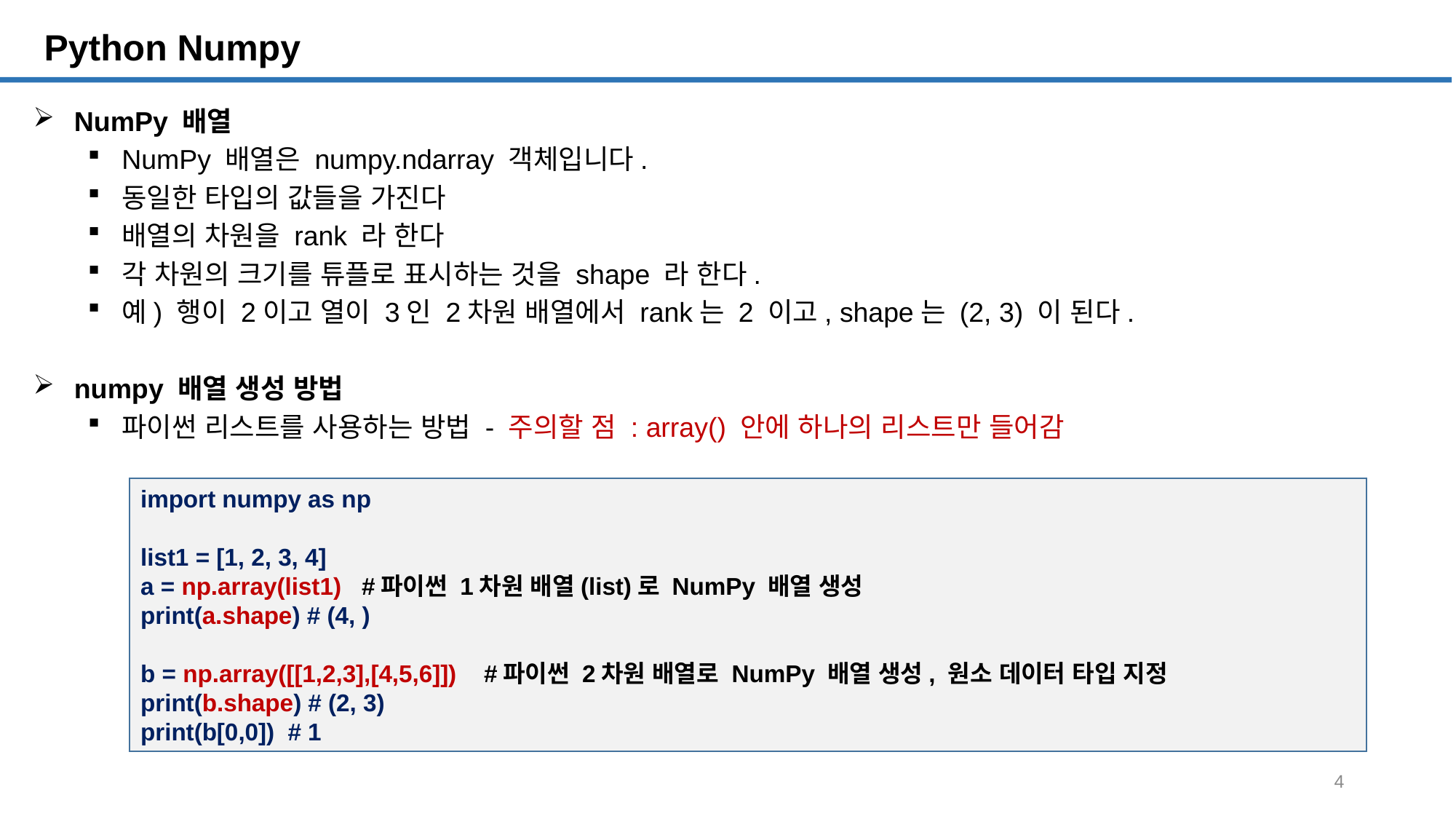

SQL 튜닝 개요
# Python Numpy

NumPy 배열
NumPy 배열은 numpy.ndarray 객체입니다.
동일한 타입의 값들을 가진다
배열의 차원을 rank 라 한다
각 차원의 크기를 튜플로 표시하는 것을 shape 라 한다.
예) 행이 2이고 열이 3인 2차원 배열에서 rank는 2 이고, shape는 (2, 3) 이 된다.

numpy 배열 생성 방법
파이썬 리스트를 사용하는 방법 - 주의할 점 : array() 안에 하나의 리스트만 들어감
import numpy as np

list1 = [1, 2, 3, 4]
a = np.array(list1)   #파이썬 1차원 배열(list)로 NumPy 배열 생성
print(a.shape) # (4, )

b = np.array([[1,2,3],[4,5,6]])    #파이썬 2차원 배열로 NumPy 배열 생성, 원소 데이터 타입 지정
print(b.shape) # (2, 3)
print(b[0,0])  # 1
4